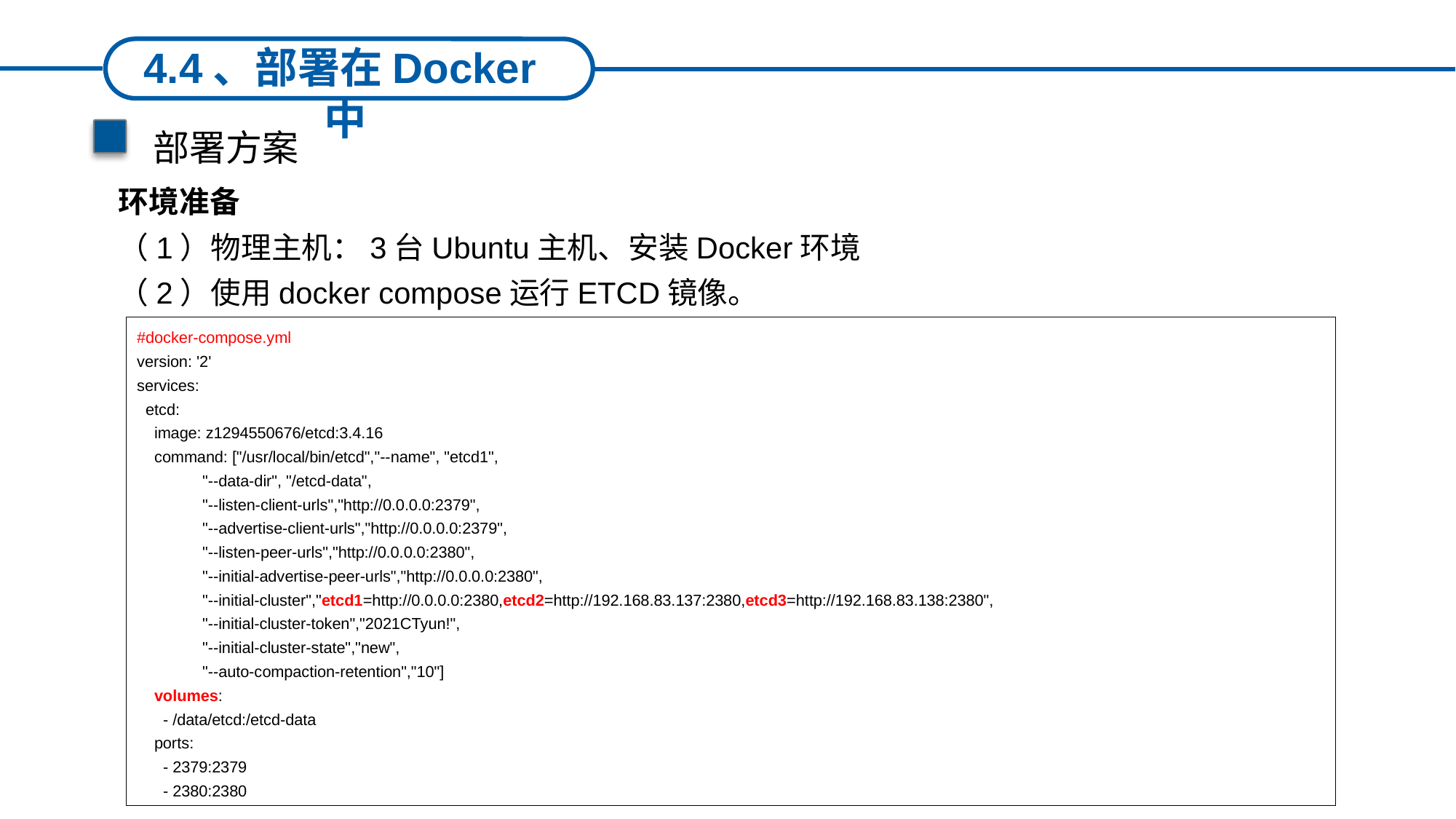

4.4、部署在Docker中

1、当前进度
部署方案

环境准备
（1）物理主机：3台Ubuntu主机、安装Docker环境
（2）使用docker compose运行ETCD镜像。
#docker-compose.yml
version: '2'
services:
  etcd:
    image: z1294550676/etcd:3.4.16
    command: ["/usr/local/bin/etcd","--name", "etcd1",
               "--data-dir", "/etcd-data",
               "--listen-client-urls","http://0.0.0.0:2379",
               "--advertise-client-urls","http://0.0.0.0:2379",
               "--listen-peer-urls","http://0.0.0.0:2380",
               "--initial-advertise-peer-urls","http://0.0.0.0:2380",
               "--initial-cluster","etcd1=http://0.0.0.0:2380,etcd2=http://192.168.83.137:2380,etcd3=http://192.168.83.138:2380",
               "--initial-cluster-token","2021CTyun!",
               "--initial-cluster-state","new",
               "--auto-compaction-retention","10"]
    volumes:
      - /data/etcd:/etcd-data
    ports:
      - 2379:2379
      - 2380:2380